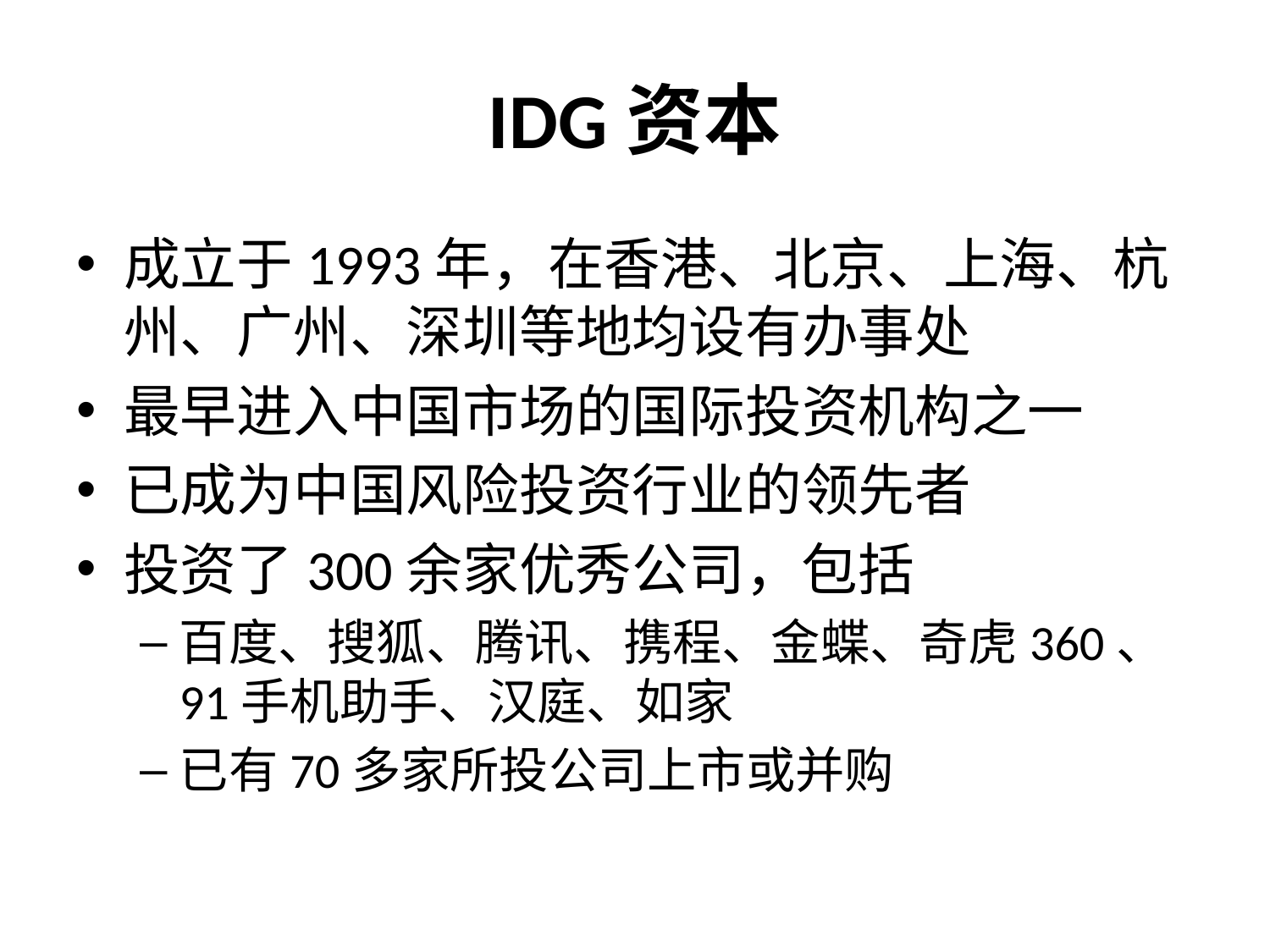

# IDG资本
成立于1993年，在香港、北京、上海、杭州、广州、深圳等地均设有办事处
最早进入中国市场的国际投资机构之一
已成为中国风险投资行业的领先者
投资了300余家优秀公司，包括
百度、搜狐、腾讯、携程、金蝶、奇虎360、91手机助手、汉庭、如家
已有70多家所投公司上市或并购